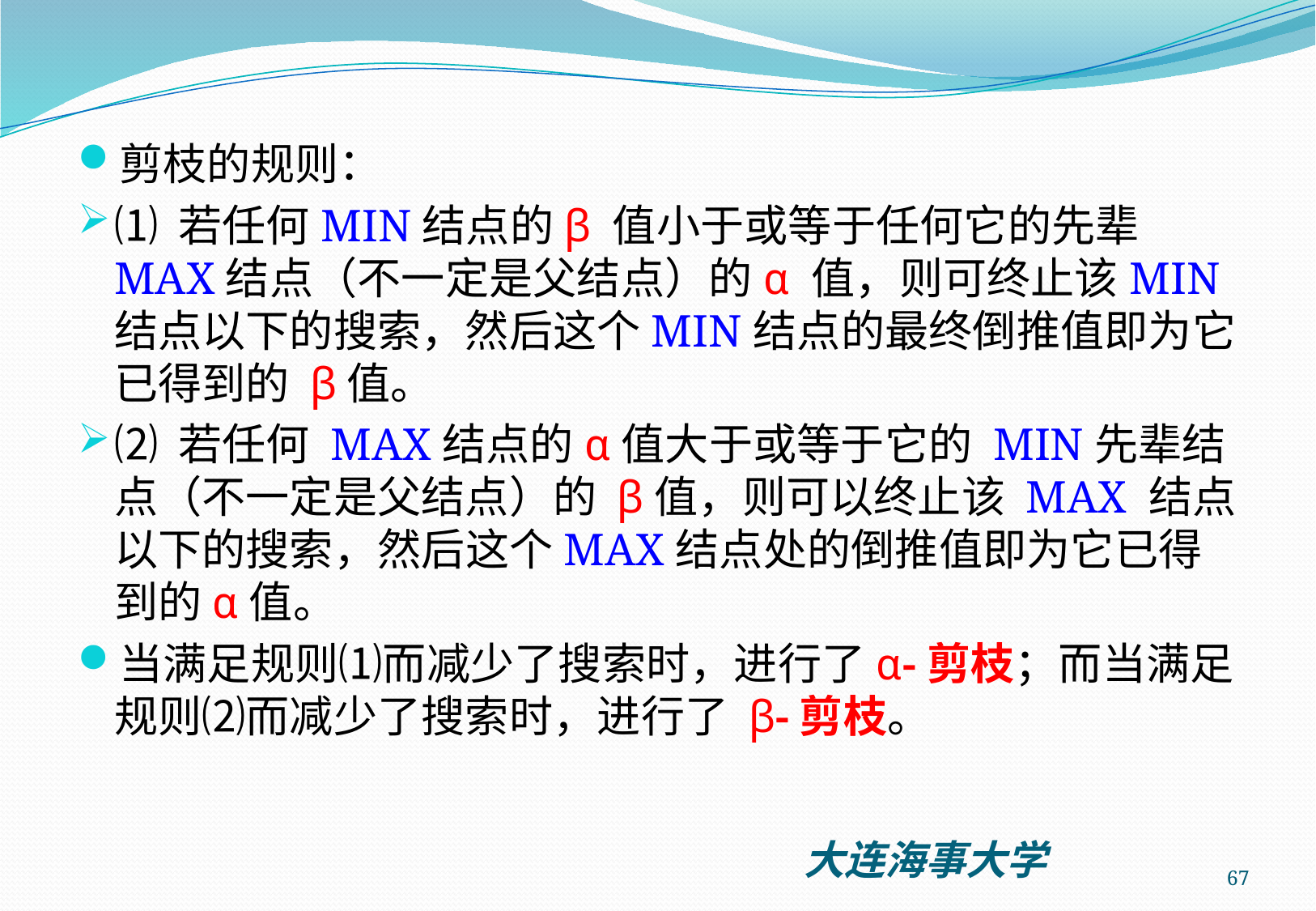

剪枝的规则：
⑴ 若任何MIN结点的β 值小于或等于任何它的先辈MAX结点（不一定是父结点）的α 值，则可终止该MIN结点以下的搜索，然后这个MIN结点的最终倒推值即为它已得到的 β值。
⑵ 若任何 MAX结点的α值大于或等于它的 MIN先辈结点（不一定是父结点）的 β值，则可以终止该 MAX 结点以下的搜索，然后这个MAX结点处的倒推值即为它已得到的α值。
当满足规则⑴而减少了搜索时，进行了α‑剪枝；而当满足规则⑵而减少了搜索时，进行了 β‑剪枝。
67